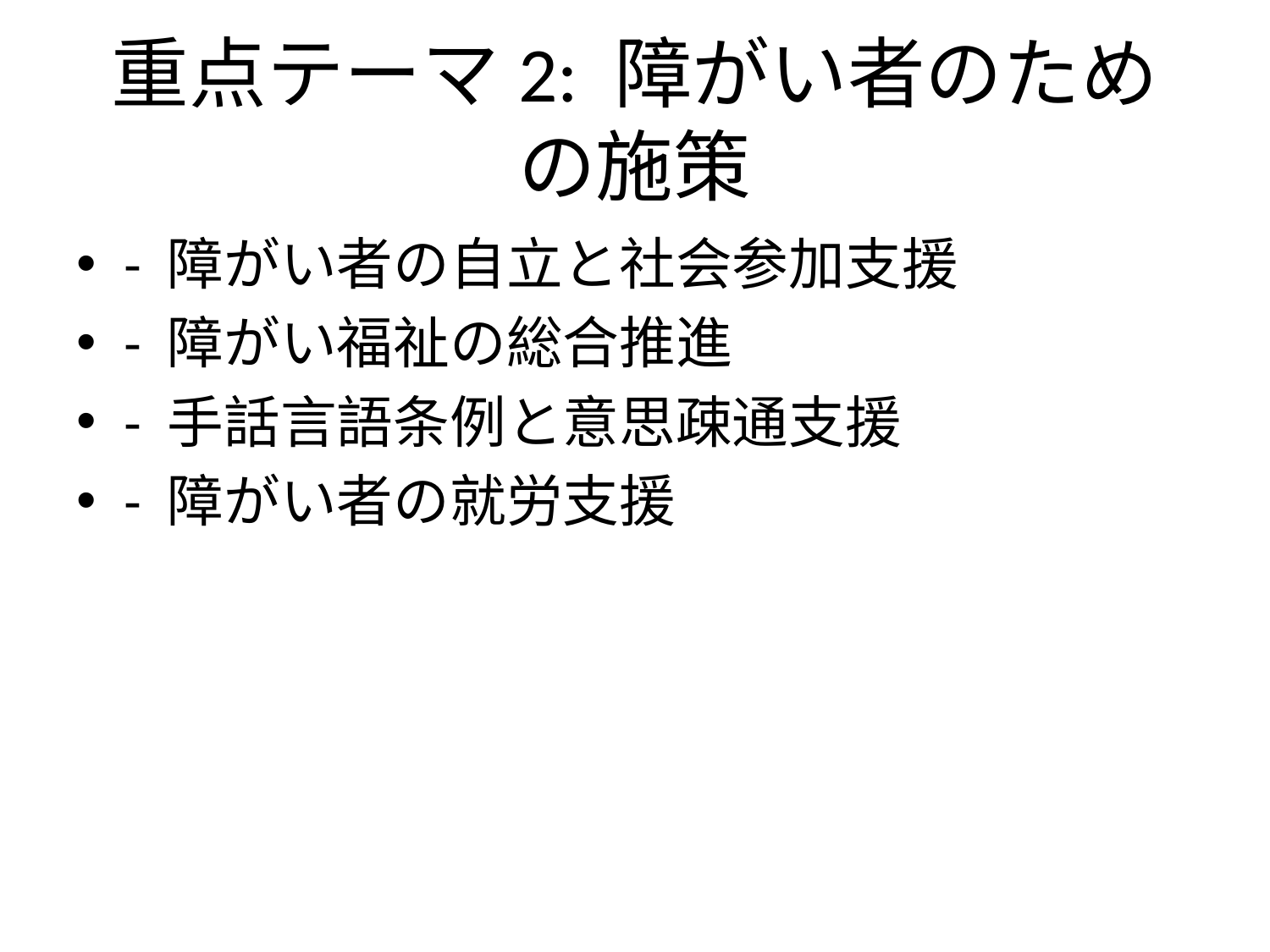

# 重点テーマ2: 障がい者のための施策
- 障がい者の自立と社会参加支援
- 障がい福祉の総合推進
- 手話言語条例と意思疎通支援
- 障がい者の就労支援